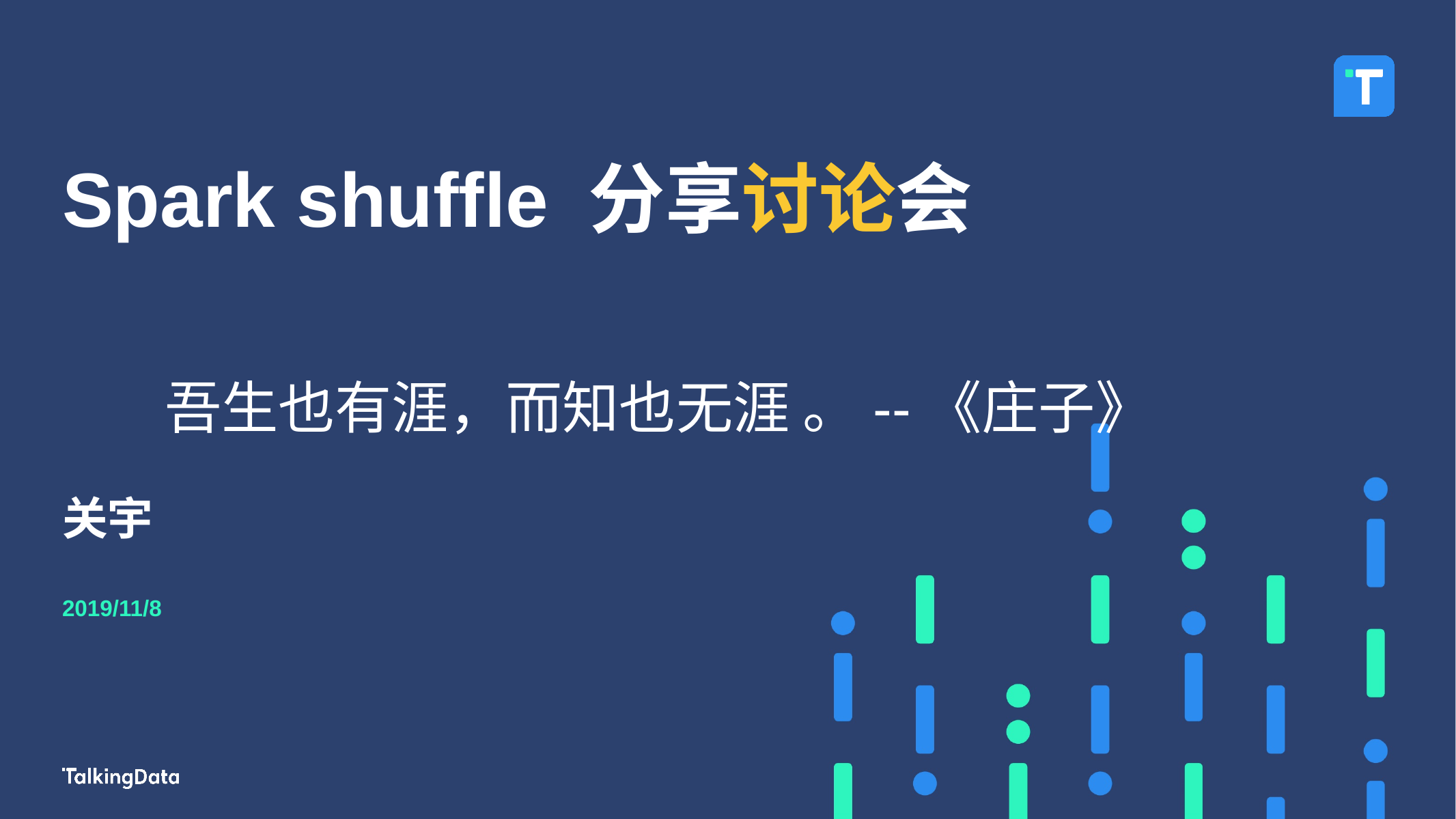

Spark shuffle 分享讨论会

	吾生也有涯，而知也无涯 。--《庄子》
关宇

2019/11/8